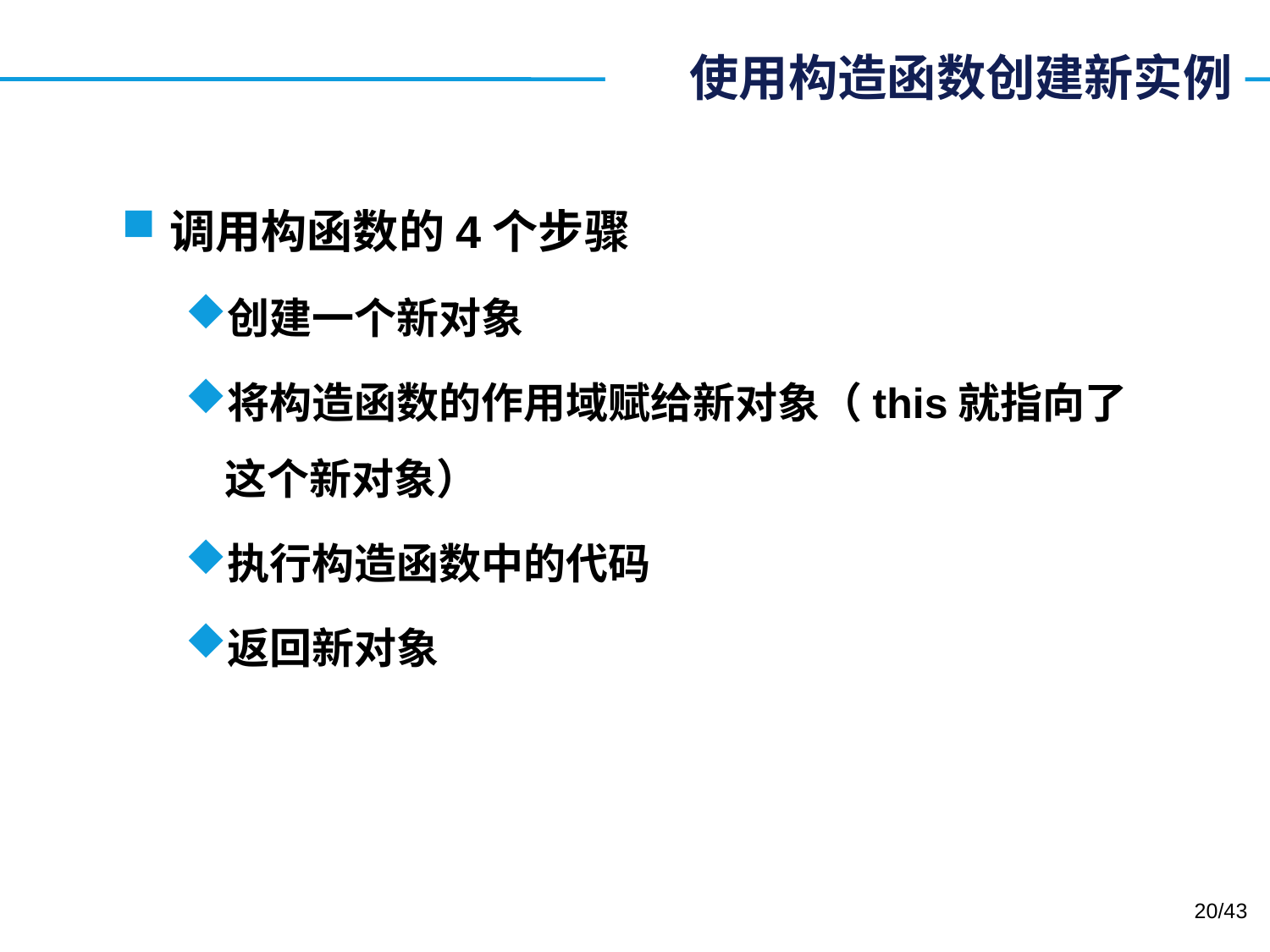

# 使用构造函数创建新实例
调用构函数的4个步骤
创建一个新对象
将构造函数的作用域赋给新对象（this就指向了这个新对象）
执行构造函数中的代码
返回新对象
20/43